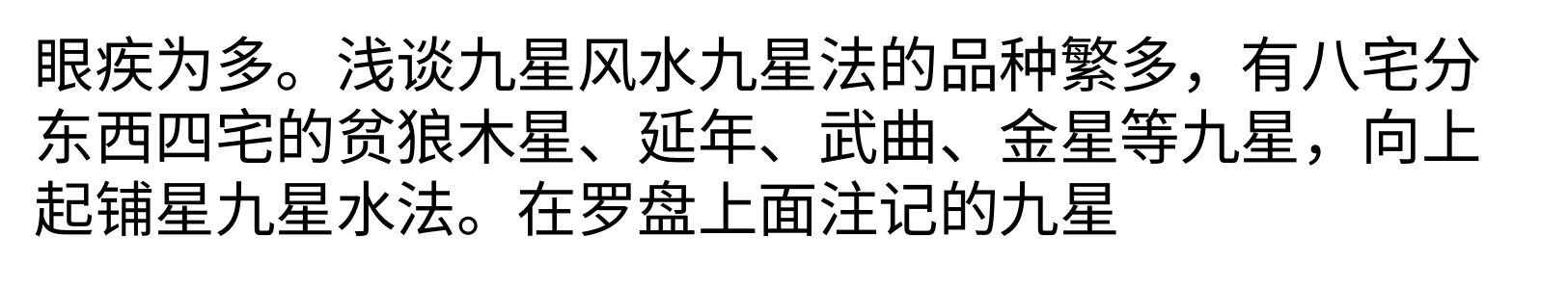

眼疾为多。浅谈九星风水九星法的品种繁多，有八宅分东西四宅的贫狼木星、延年、武曲、金星等九星，向上起铺星九星水法。在罗盘上面注记的九星